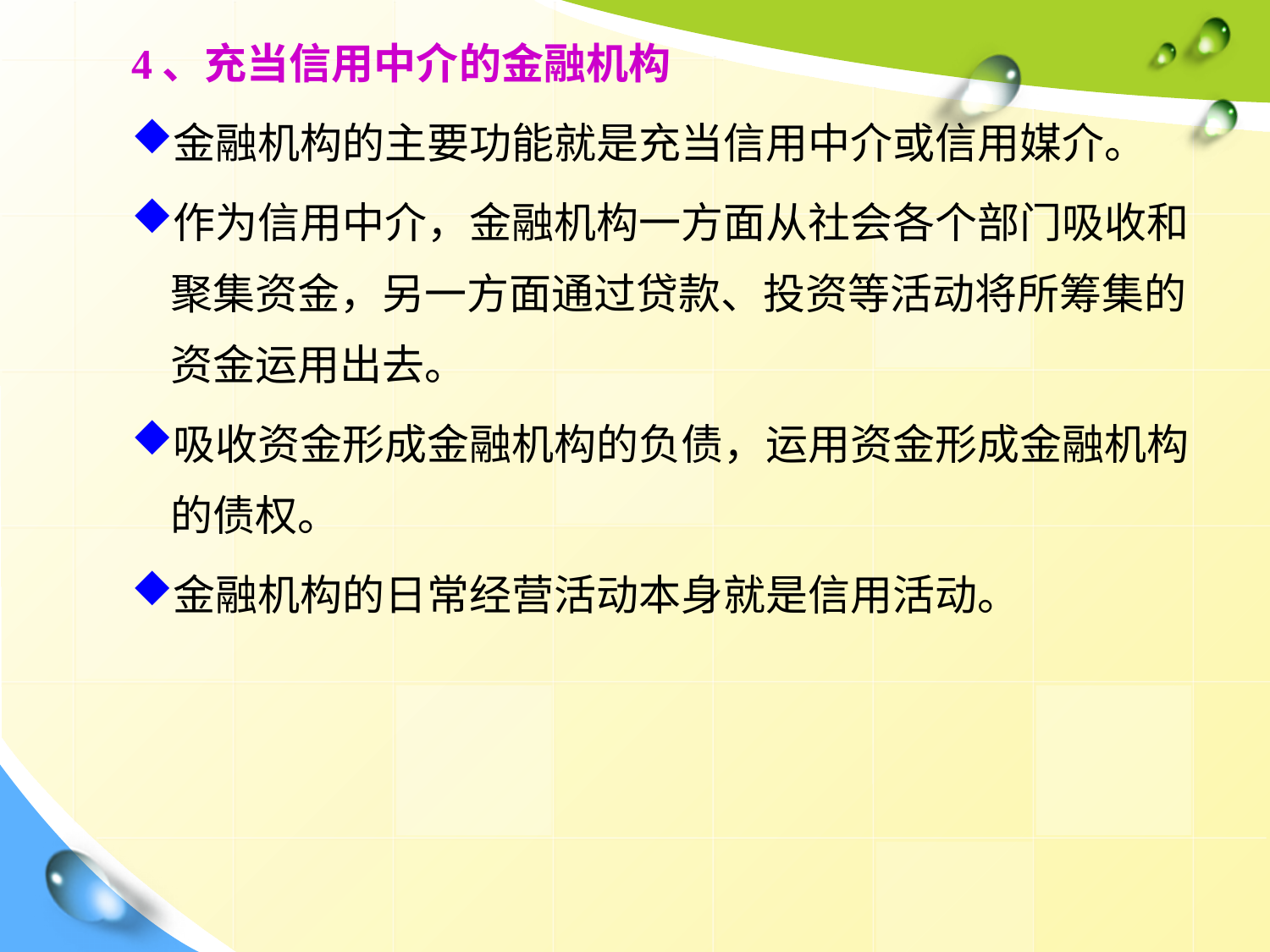

4、充当信用中介的金融机构
金融机构的主要功能就是充当信用中介或信用媒介。
作为信用中介，金融机构一方面从社会各个部门吸收和聚集资金，另一方面通过贷款、投资等活动将所筹集的资金运用出去。
吸收资金形成金融机构的负债，运用资金形成金融机构的债权。
金融机构的日常经营活动本身就是信用活动。